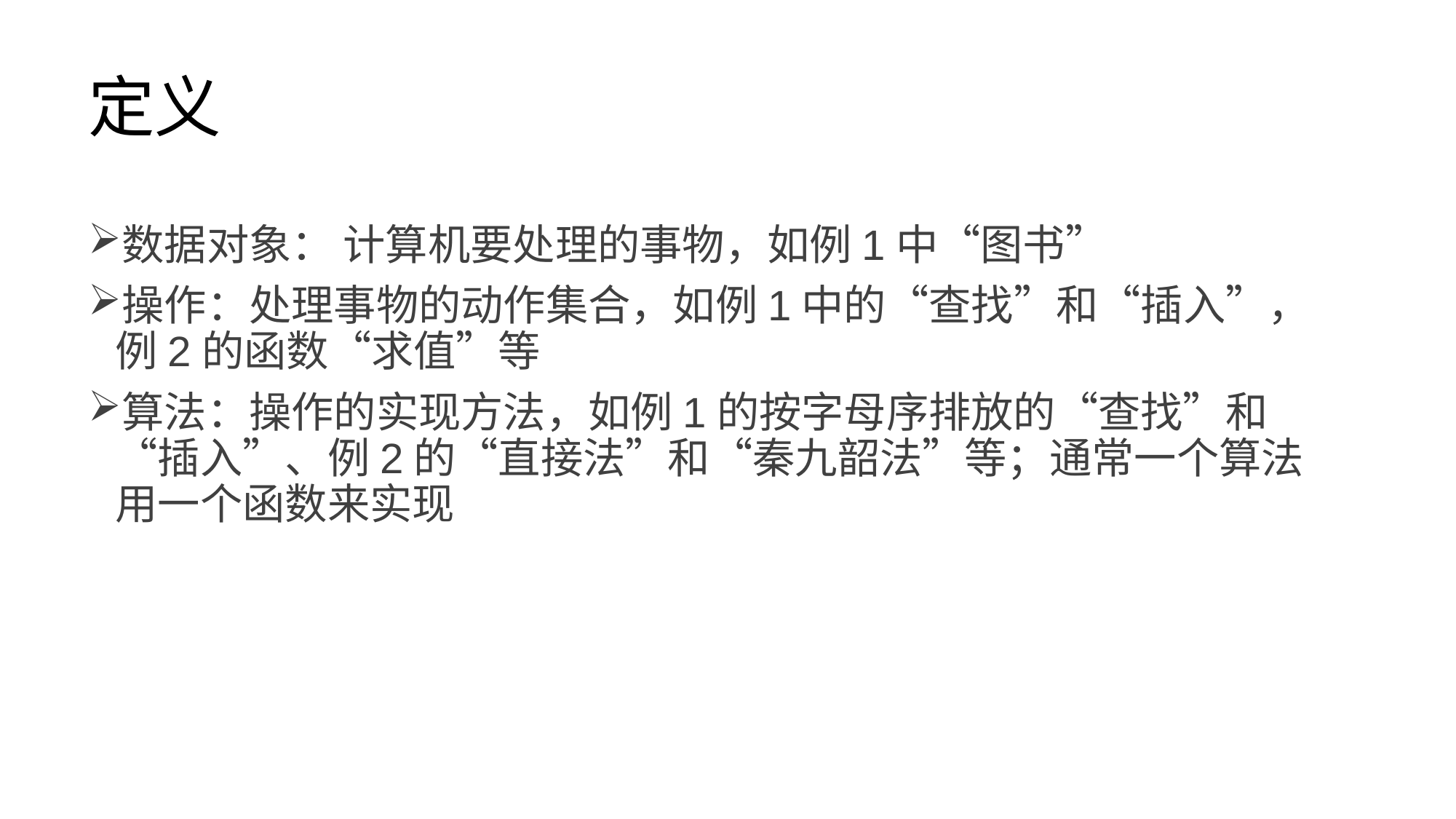

# 定义
数据对象： 计算机要处理的事物，如例1中“图书”
操作：处理事物的动作集合，如例1中的“查找”和“插入”，例2的函数“求值”等
算法：操作的实现方法，如例1的按字母序排放的“查找”和“插入”、例2的“直接法”和“秦九韶法”等；通常一个算法用一个函数来实现